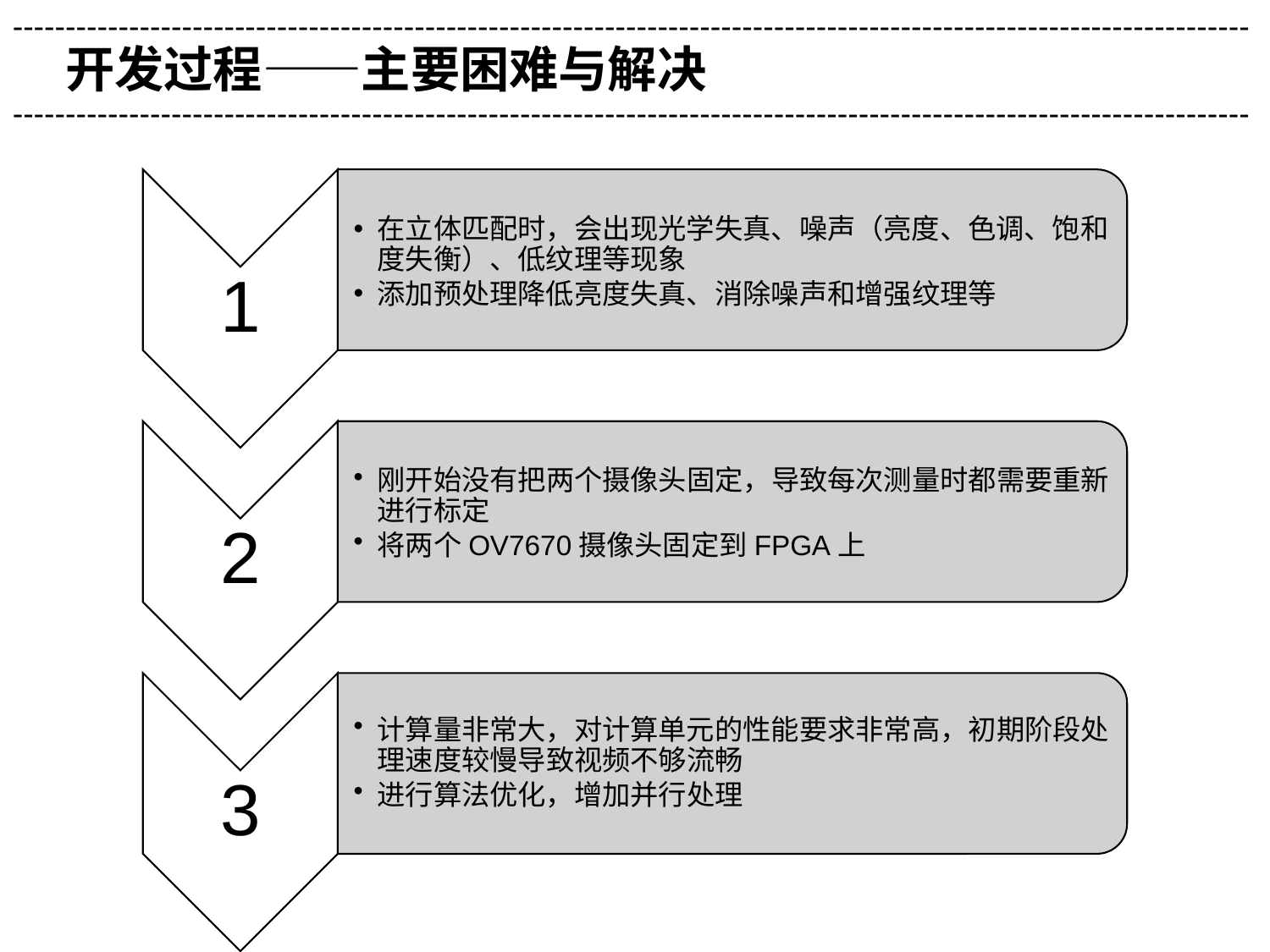

---------------------------------------------------------------------------------------------------------------------
开发过程——主要困难与解决
---------------------------------------------------------------------------------------------------------------------
1

在立体匹配时，会出现光学失真、噪声（亮度、色调、饱和度失衡）、低纹理等现象
添加预处理降低亮度失真、消除噪声和增强纹理等

2

刚开始没有把两个摄像头固定，导致每次测量时都需要重新进行标定
将两个OV7670摄像头固定到FPGA上

3
计算量非常大，对计算单元的性能要求非常高，初期阶段处理速度较慢导致视频不够流畅
进行算法优化，增加并行处理